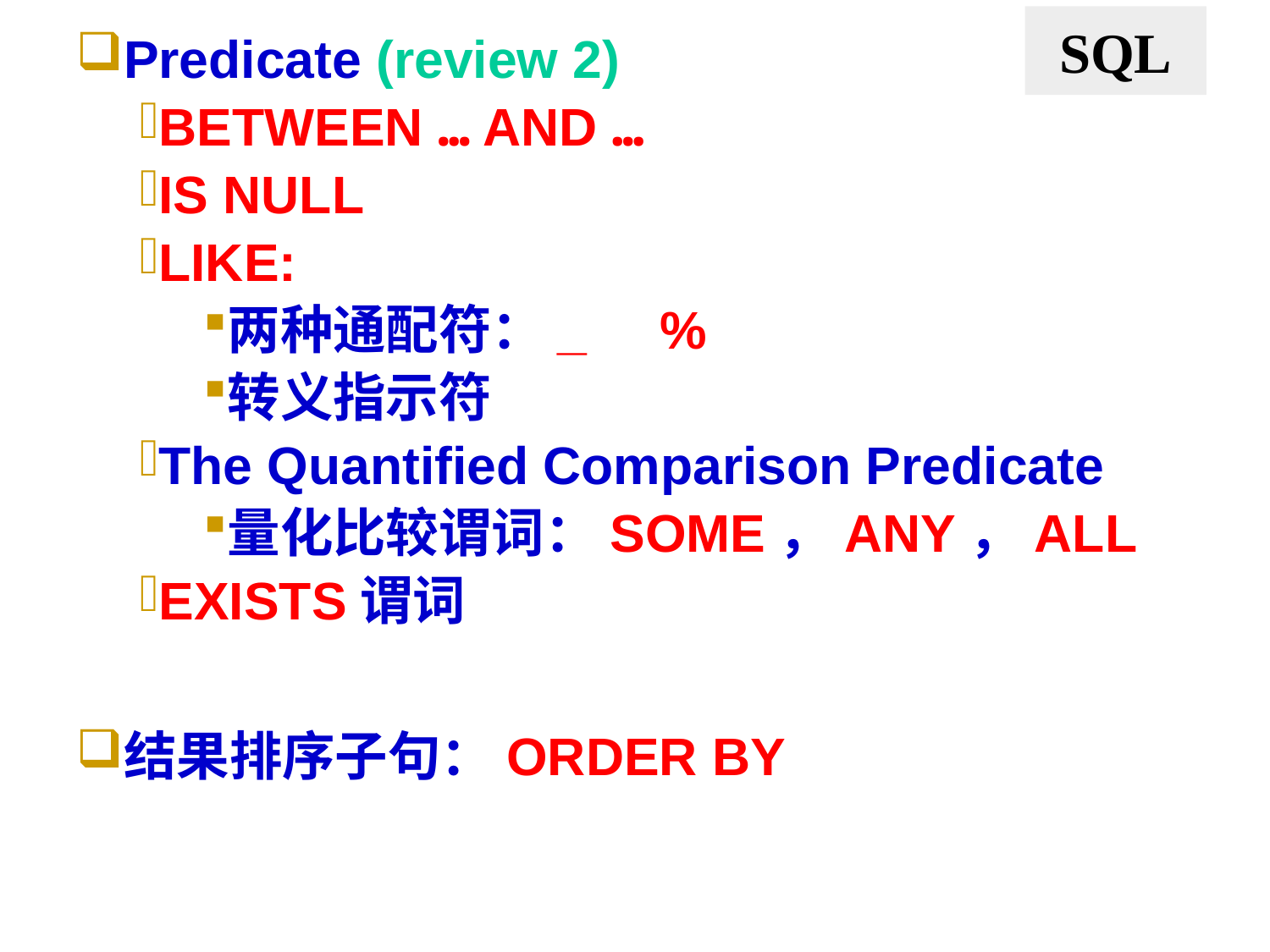

# SQL
Predicate (review 2)
BETWEEN … AND …
IS NULL
LIKE:
两种通配符：_     %
转义指示符
The Quantified Comparison Predicate
量化比较谓词：SOME，ANY，ALL
EXISTS谓词

结果排序子句：ORDER BY